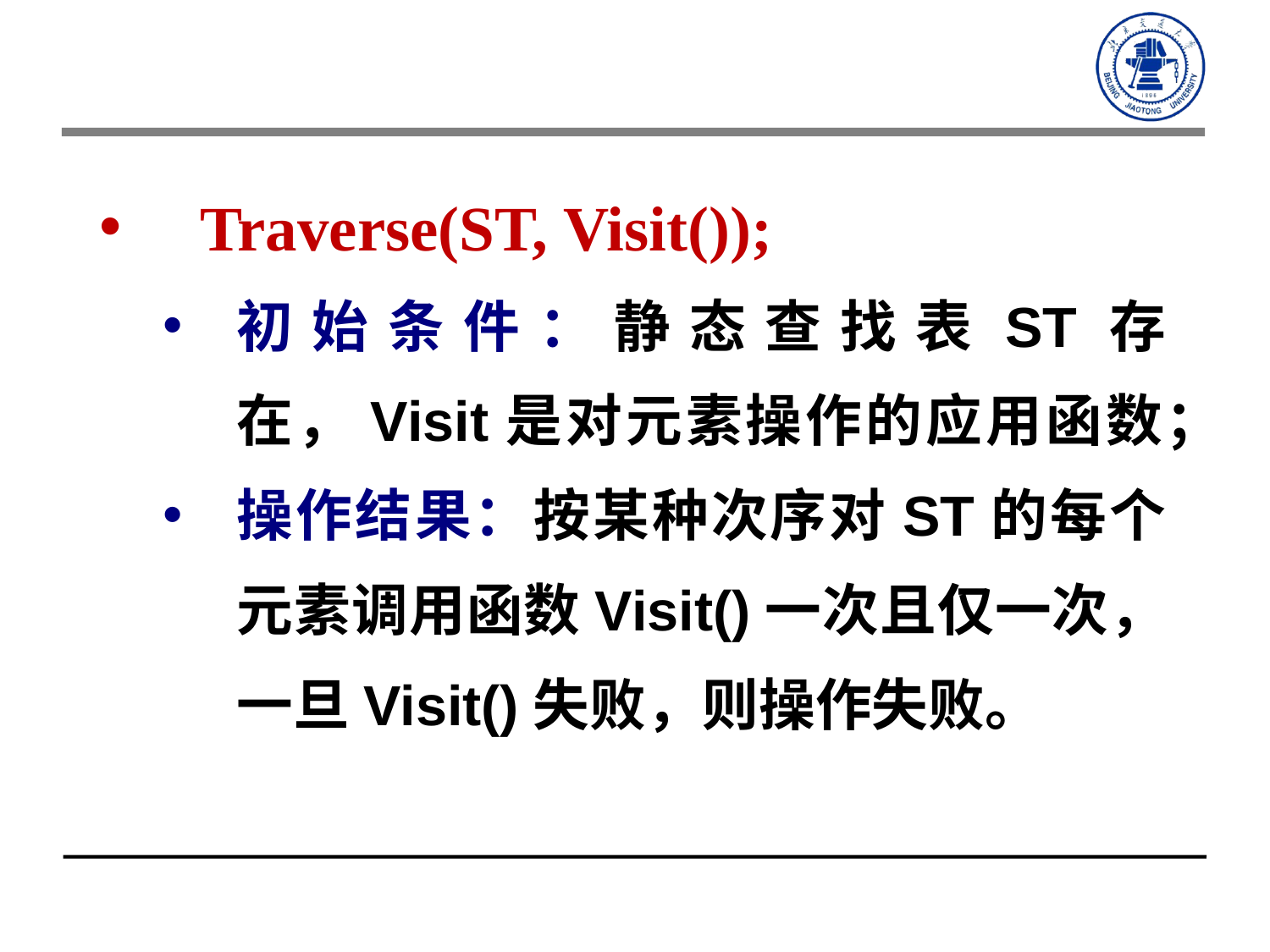

Traverse(ST, Visit());
初始条件：静态查找表ST存在，Visit是对元素操作的应用函数；
操作结果：按某种次序对ST的每个元素调用函数Visit()一次且仅一次，一旦Visit()失败，则操作失败。